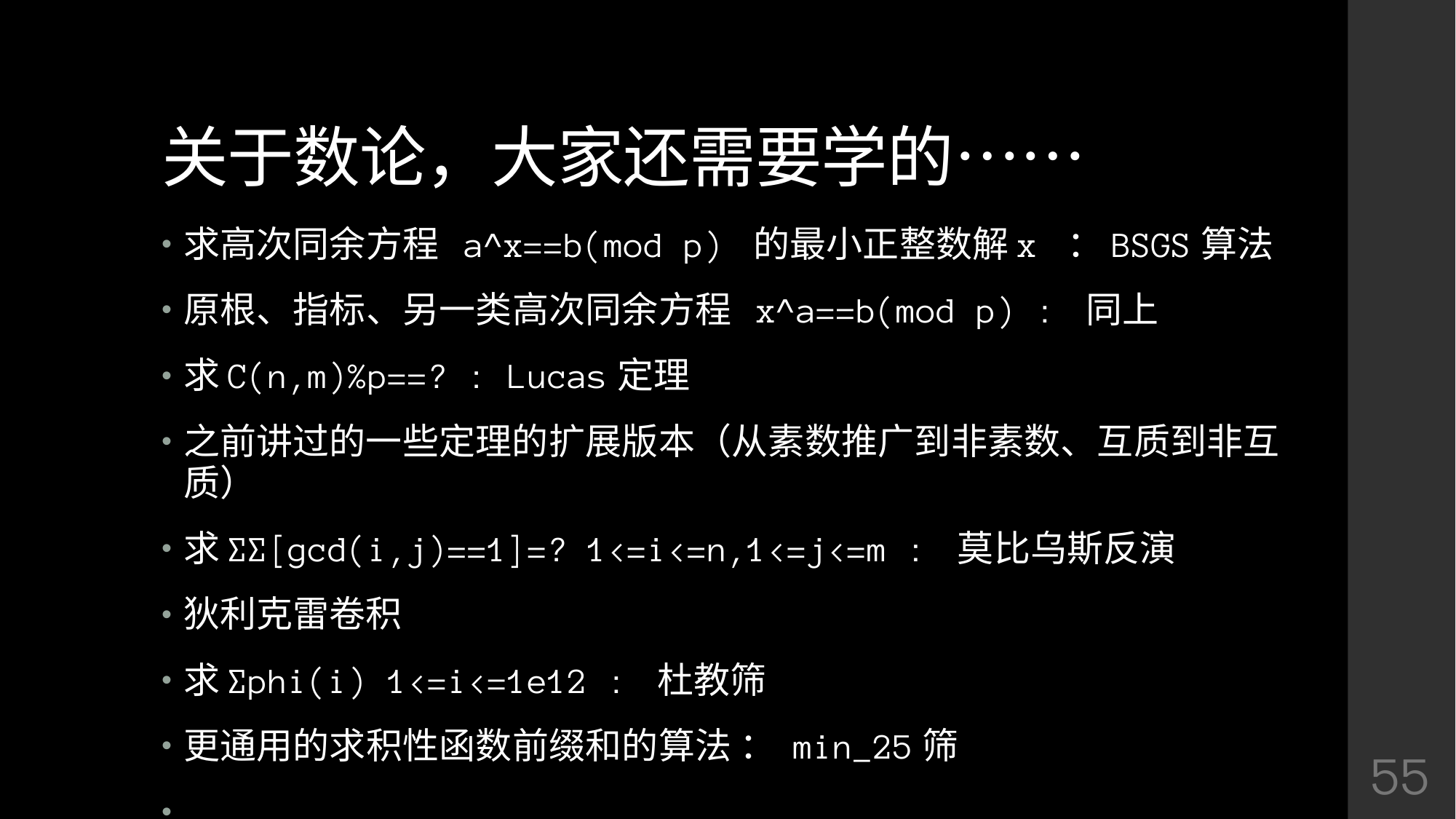

# 关于数论，大家还需要学的……
求高次同余方程  a^x==b(mod p) 的最小正整数解x ：BSGS算法
原根、指标、另一类高次同余方程  x^a==b(mod p) : 同上
求C(n,m)%p==? : Lucas定理
之前讲过的一些定理的扩展版本（从素数推广到非素数、互质到非互质）
求ΣΣ[gcd(i,j)==1]=? 1<=i<=n,1<=j<=m : 莫比乌斯反演
狄利克雷卷积
求Σphi(i) 1<=i<=1e12 : 杜教筛
更通用的求积性函数前缀和的算法 ： min_25筛
………
55